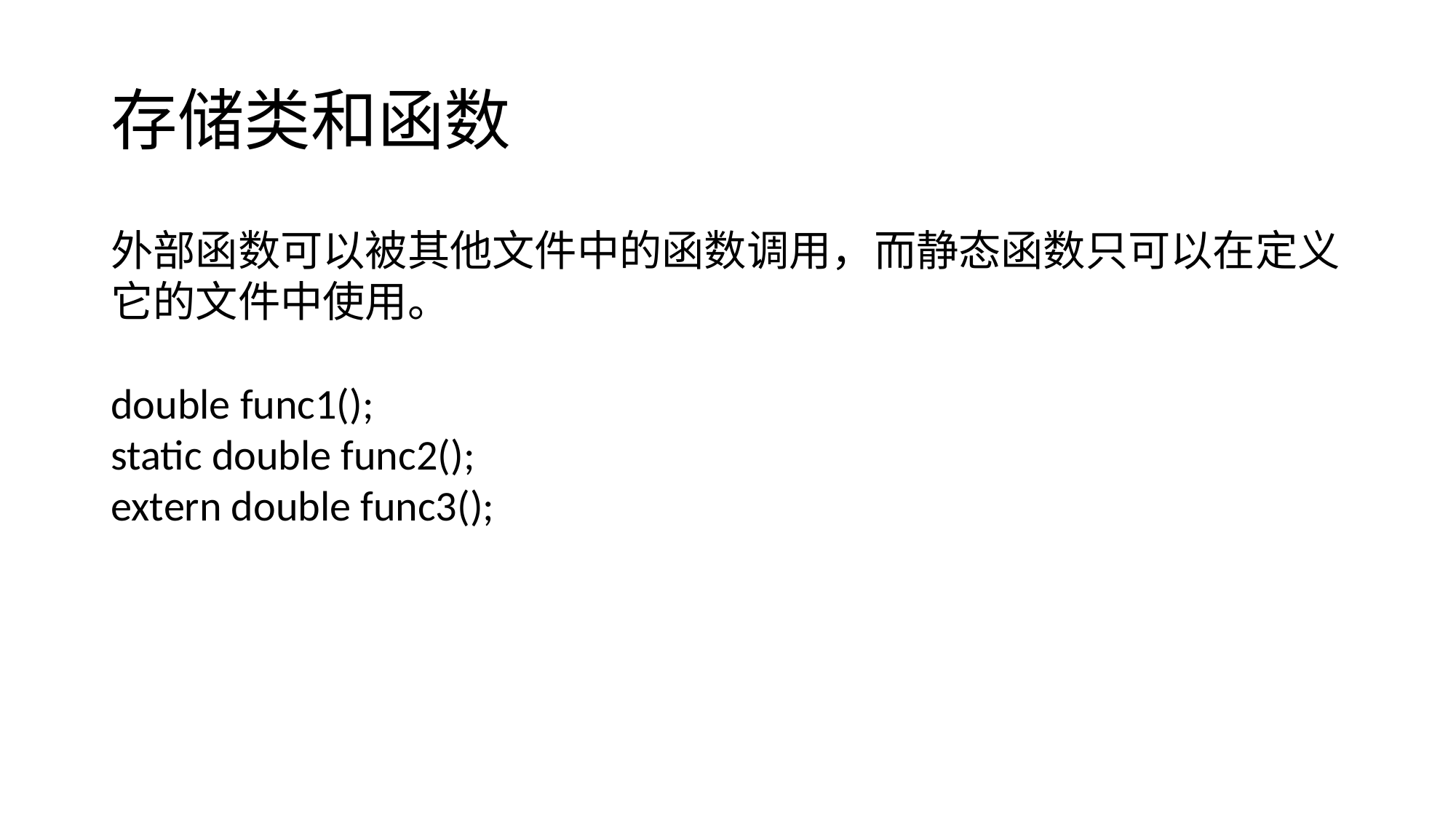

# 存储类和函数
外部函数可以被其他文件中的函数调用，而静态函数只可以在定义它的文件中使用。

double func1();
static double func2();
extern double func3();